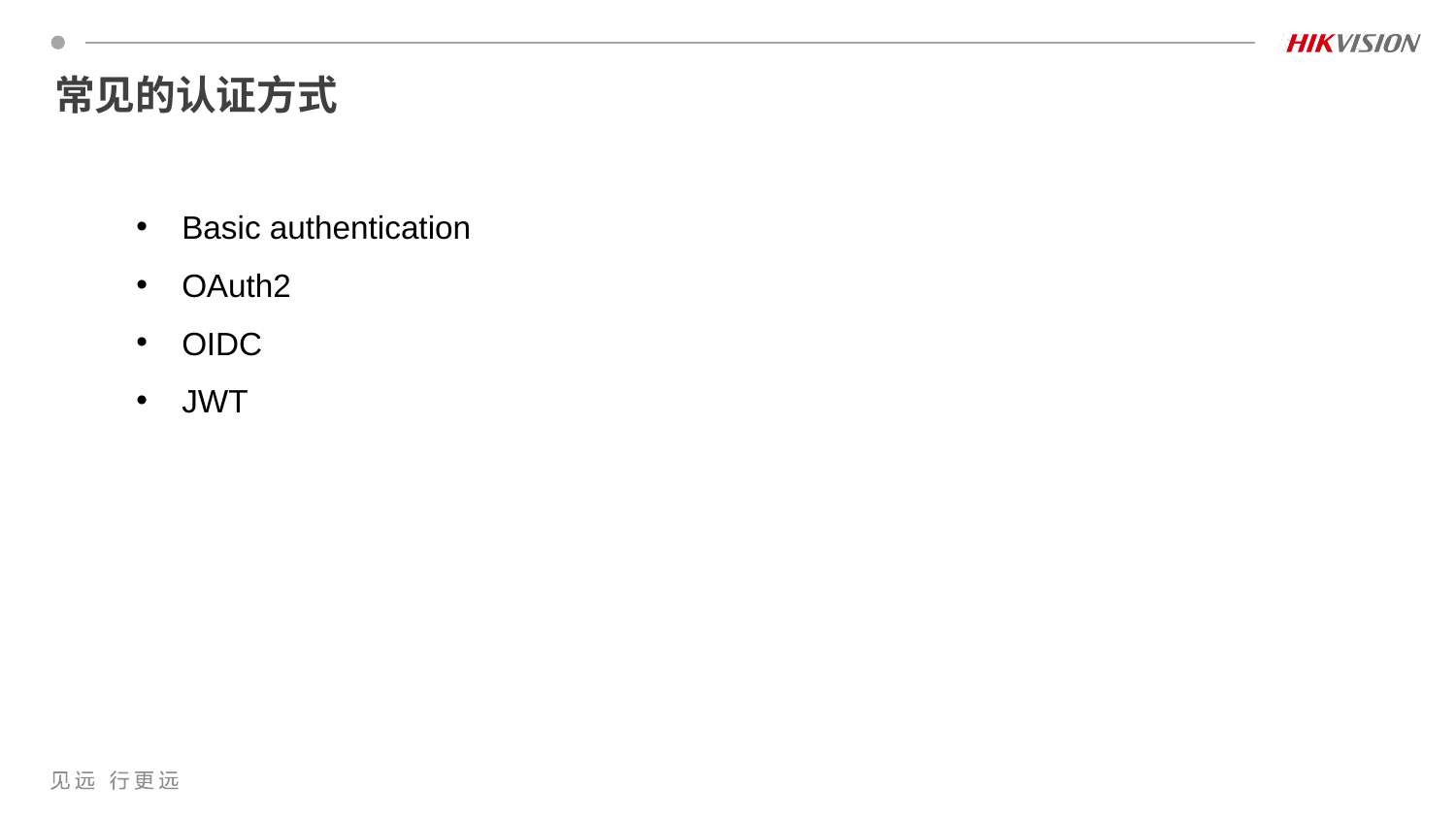

# 常见的认证方式
Basic authentication
OAuth2
OIDC
JWT